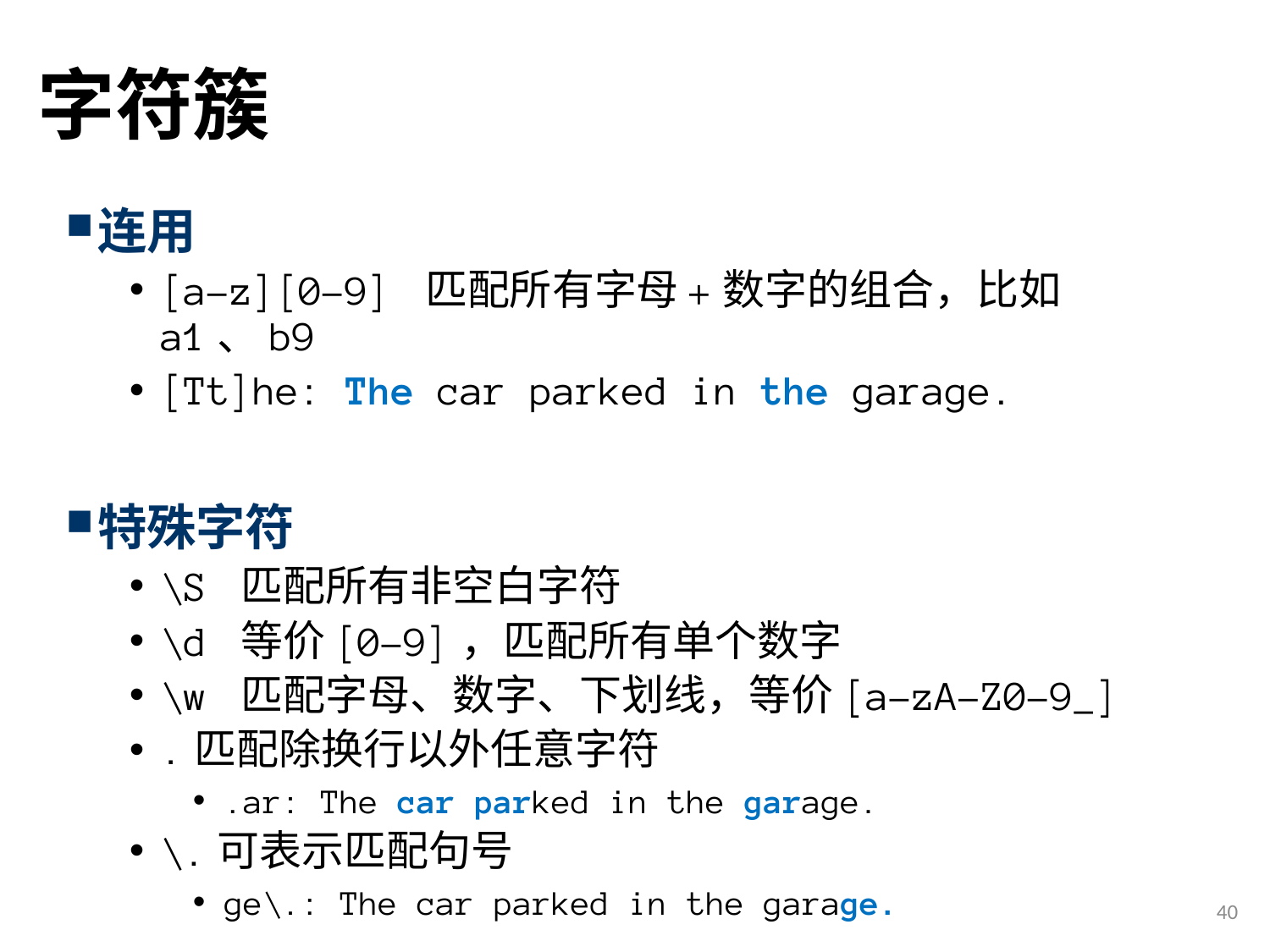

# 字符簇
连用
[a-z][0-9] 匹配所有字母+数字的组合，比如a1、b9
[Tt]he: The car parked in the garage.

特殊字符
\S 匹配所有非空白字符
\d 等价[0-9]，匹配所有单个数字
\w 匹配字母、数字、下划线，等价[a-zA-Z0-9_]
.匹配除换行以外任意字符
.ar: The car parked in the garage.
\.可表示匹配句号
ge\.: The car parked in the garage.

40